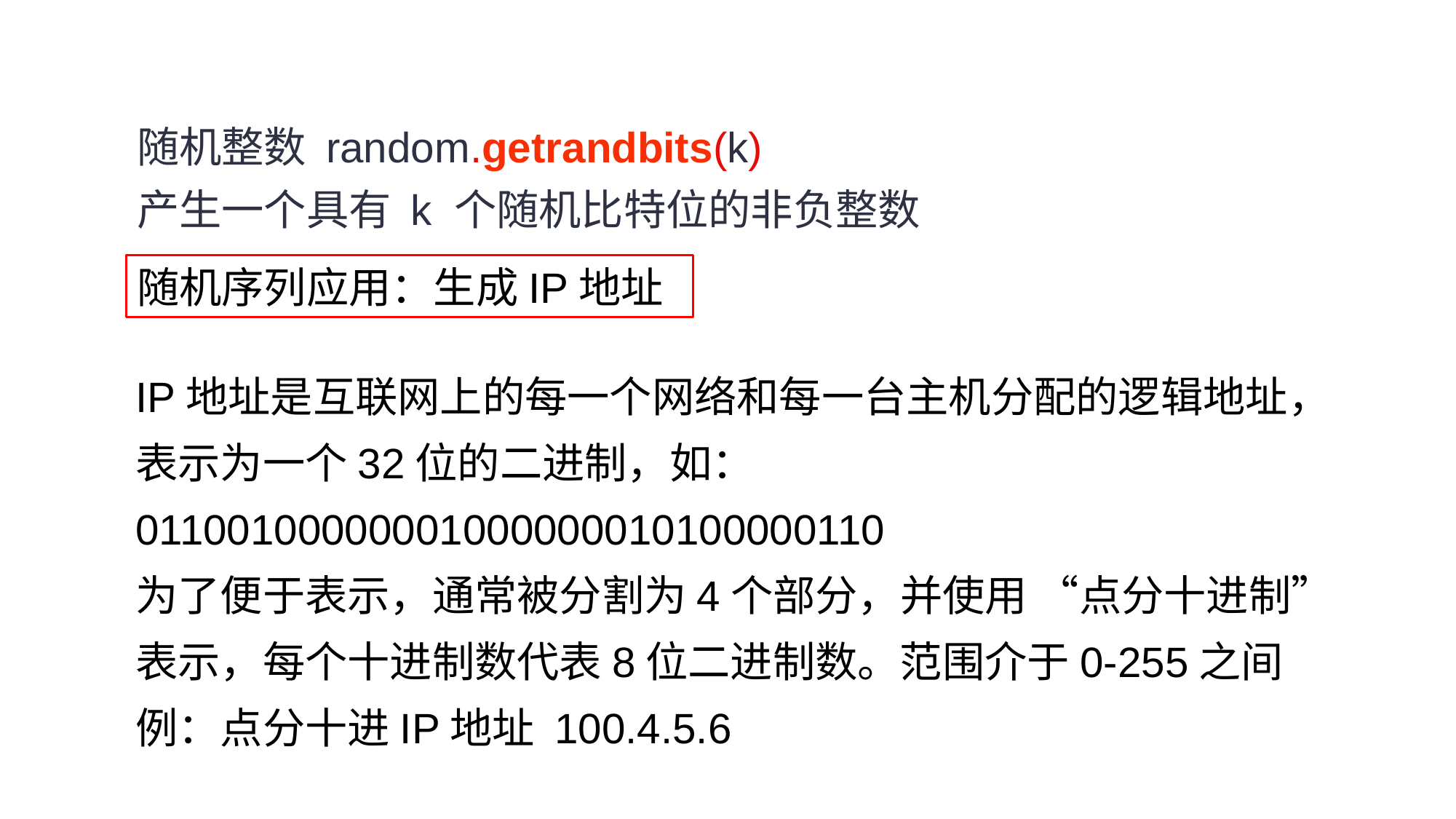

随机整数 random.getrandbits(k)
产生一个具有 k 个随机比特位的非负整数
随机序列应用：生成IP地址
IP地址是互联网上的每一个网络和每一台主机分配的逻辑地址，表示为一个32位的二进制，如：01100100000001000000010100000110
为了便于表示，通常被分割为4个部分，并使用 “点分十进制”表示，每个十进制数代表8位二进制数。范围介于0-255之间
例：点分十进IP地址 100.4.5.6